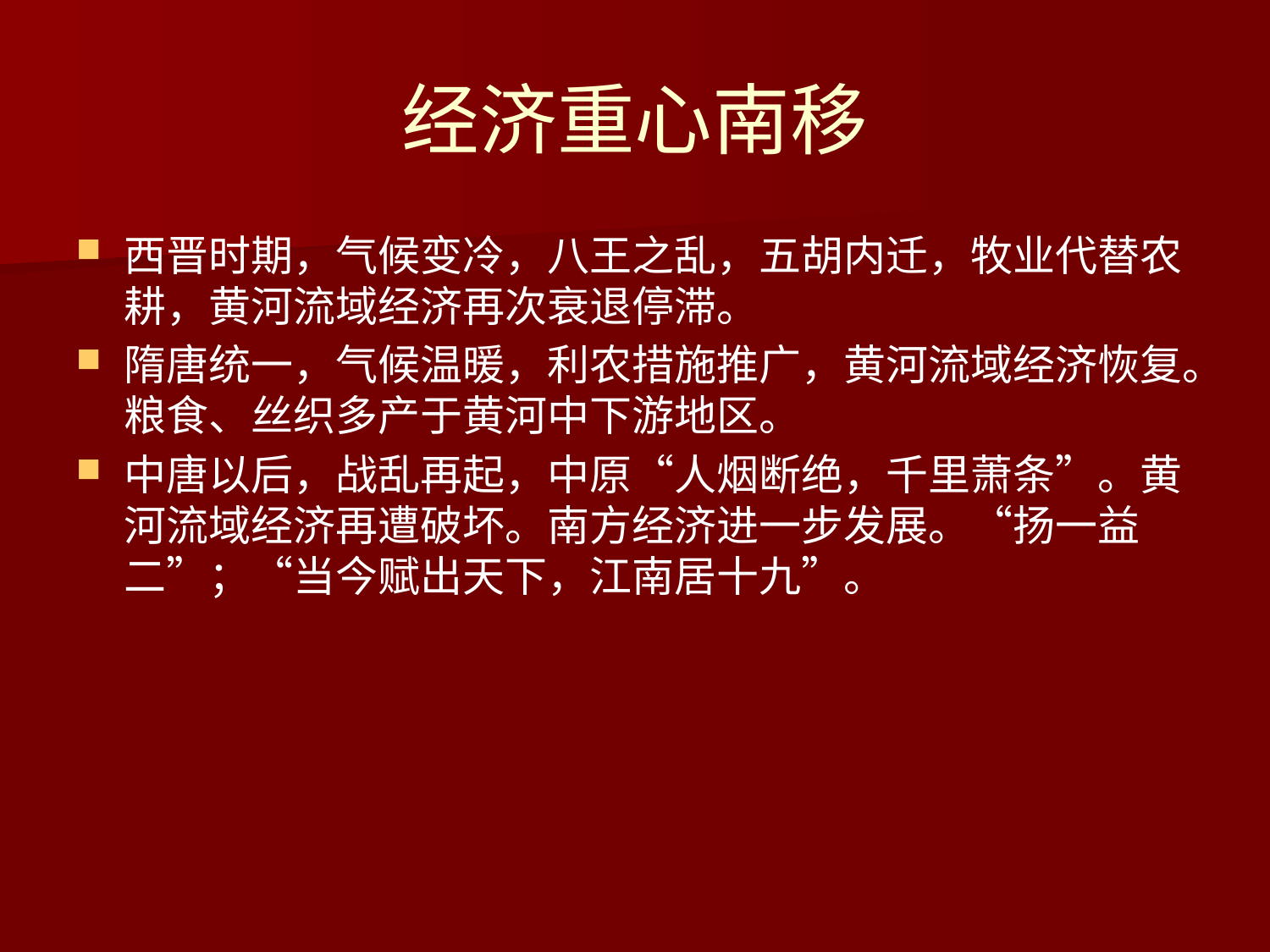

# 经济重心南移
西晋时期，气候变冷，八王之乱，五胡内迁，牧业代替农耕，黄河流域经济再次衰退停滞。
隋唐统一，气候温暖，利农措施推广，黄河流域经济恢复。粮食、丝织多产于黄河中下游地区。
中唐以后，战乱再起，中原“人烟断绝，千里萧条”。黄河流域经济再遭破坏。南方经济进一步发展。“扬一益二”；“当今赋出天下，江南居十九”。